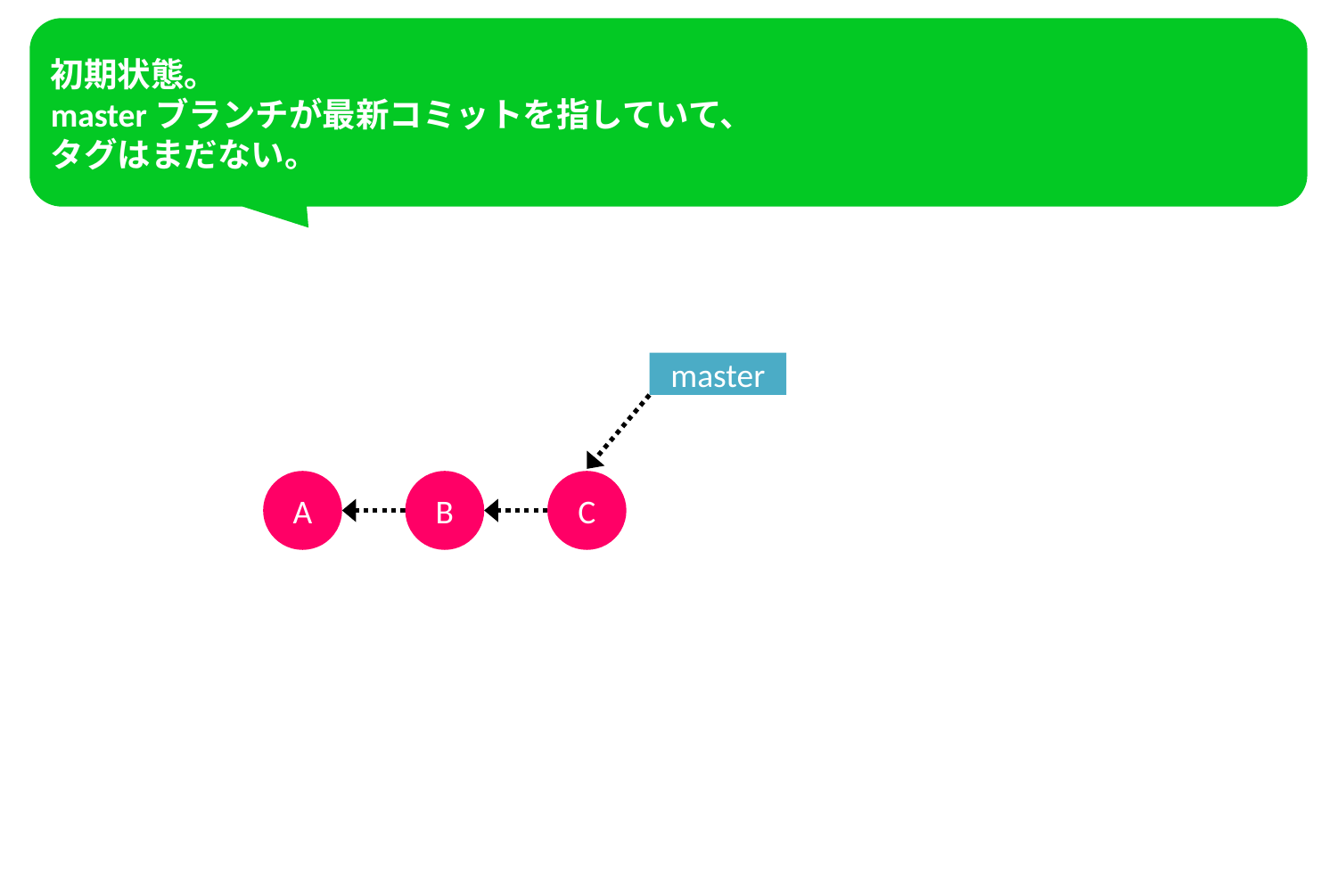

初期状態。
masterブランチが最新コミットを指していて、
タグはまだない。

master
A
B
C